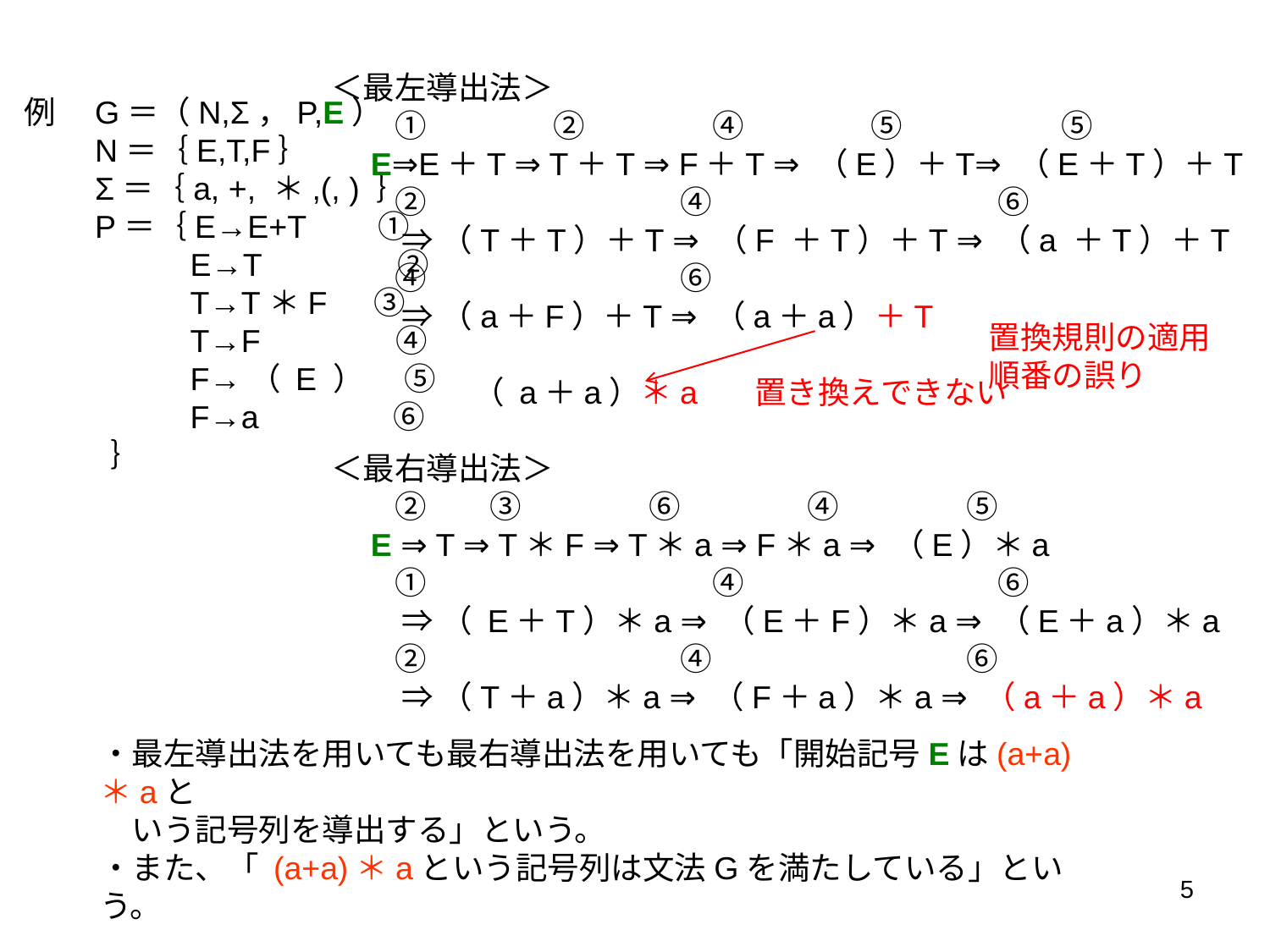

＜最左導出法＞
　　①　　　　②　　　　④　　　　⑤　　　　　⑤
　E⇒E＋T ⇒ T＋T ⇒ F＋T ⇒ （E）＋T⇒ （E＋T）＋T
　　②　　　　　　　　④　　　　　　　　　⑥
　　 ⇒ （T＋T）＋T ⇒ （F ＋T）＋T ⇒ （a ＋T）＋T
　　④　　　　　　　　⑥
　　 ⇒ （a＋F）＋T ⇒ （a＋a）＋T

　　 　　 （ a＋a）＊a  　置き換えできない

＜最右導出法＞
　　②　　③　　　　⑥　　　　④　　　　⑤
　E ⇒ T ⇒ T＊F ⇒ T＊a ⇒ F＊a ⇒ （E）＊a
　　①　　　　　　　　　④　　　　　　　　⑥
　 　⇒ （ E＋T）＊a ⇒ （E＋F）＊a ⇒ （E＋a）＊a
　　②　　　　　　　　④　　　　　　　　⑥
　　 ⇒ （T＋a）＊a ⇒ （F＋a）＊a ⇒ （a＋a）＊a
例　G＝（N,Σ，P,E）
　　N＝｛E,T,F｝
　　Σ＝｛a, +, ＊,(, ) ｝
　　P＝｛E→E+T　　①
　　　　　E→T　　　　②
　　　　　T→T＊F　 ③
　　　　　T→F　　　　④
　　　　　F→（ E ）　 ⑤
　　　　　F→a　　　　⑥
           ｝
置換規則の適用
順番の誤り
・最左導出法を用いても最右導出法を用いても「開始記号Eは(a+a)＊aと
　いう記号列を導出する」という。
・また、「 (a+a)＊aという記号列は文法Gを満たしている」という。
5